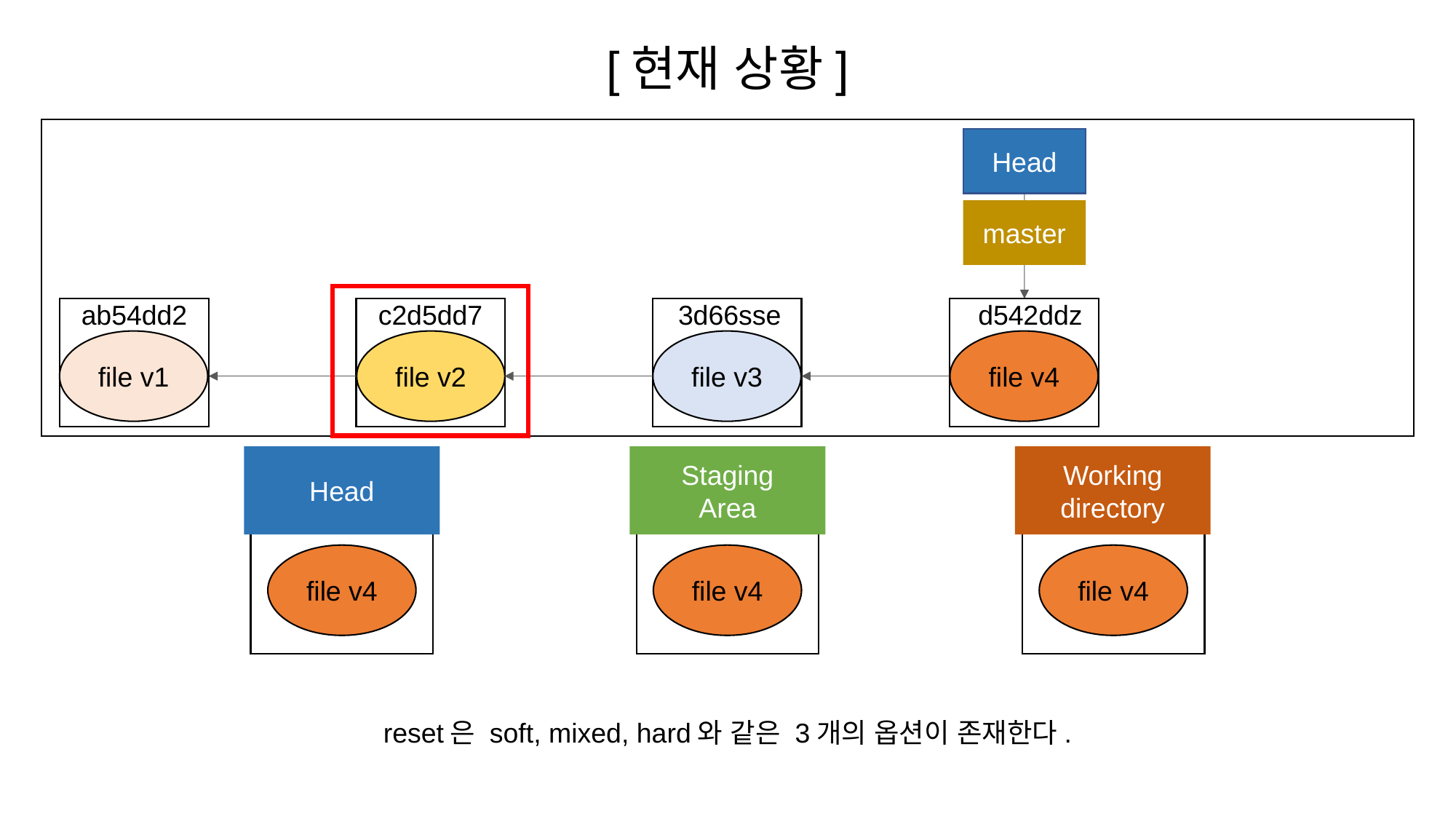

[현재 상황]

Head
master

ab54dd2

file v1
c2d5dd7
3d66sse
d542ddz

file v2
file v3
file v4
Head
Staging
Area
Working
directory

file v4
file v4
file v4
reset은 soft, mixed, hard와 같은 3개의 옵션이 존재한다.